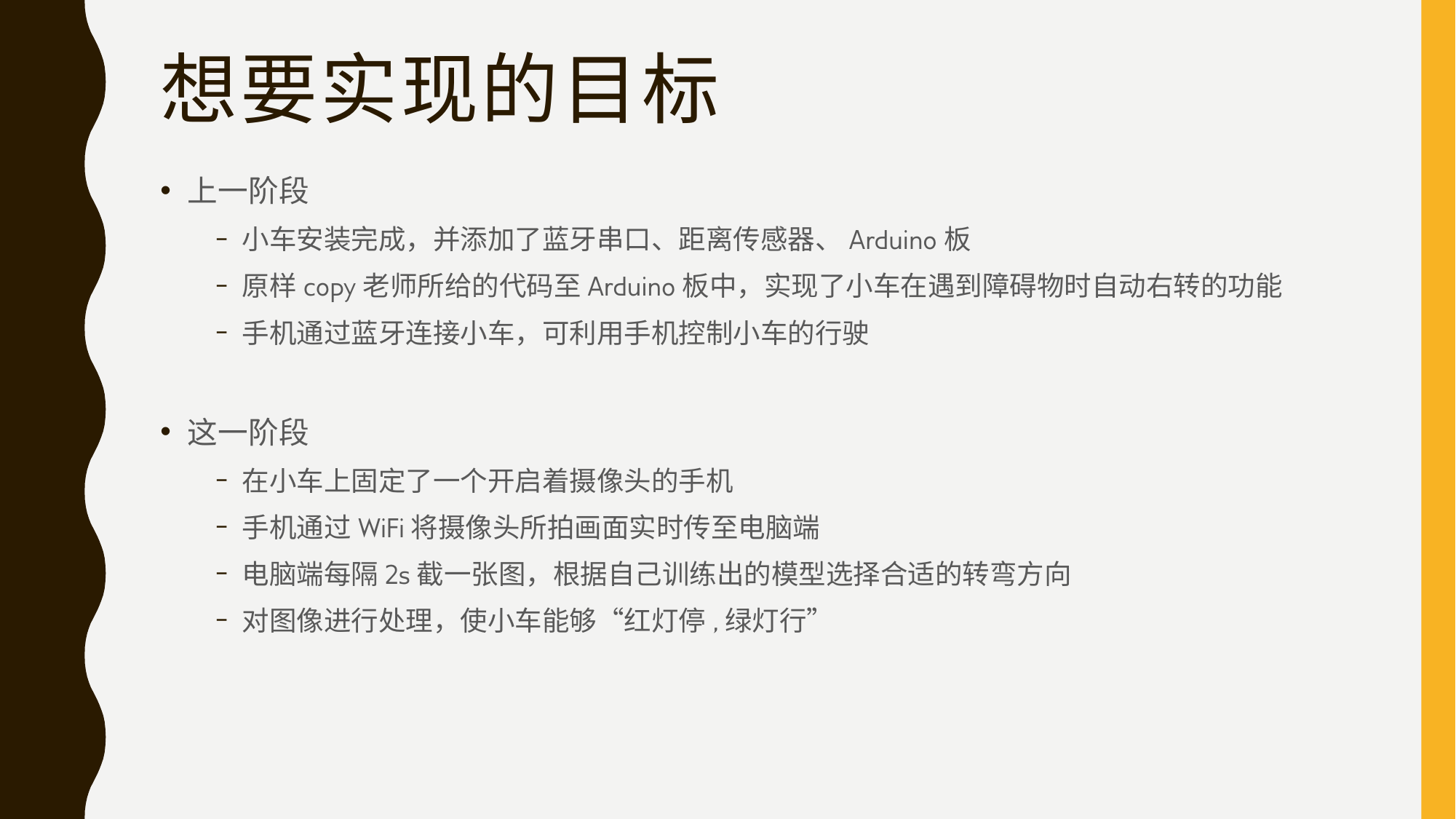

# 想要实现的目标
上一阶段
小车安装完成，并添加了蓝牙串口、距离传感器、Arduino板
原样copy老师所给的代码至Arduino板中，实现了小车在遇到障碍物时自动右转的功能
手机通过蓝牙连接小车，可利用手机控制小车的行驶

这一阶段
在小车上固定了一个开启着摄像头的手机
手机通过WiFi将摄像头所拍画面实时传至电脑端
电脑端每隔2s截一张图，根据自己训练出的模型选择合适的转弯方向
对图像进行处理，使小车能够“红灯停,绿灯行”